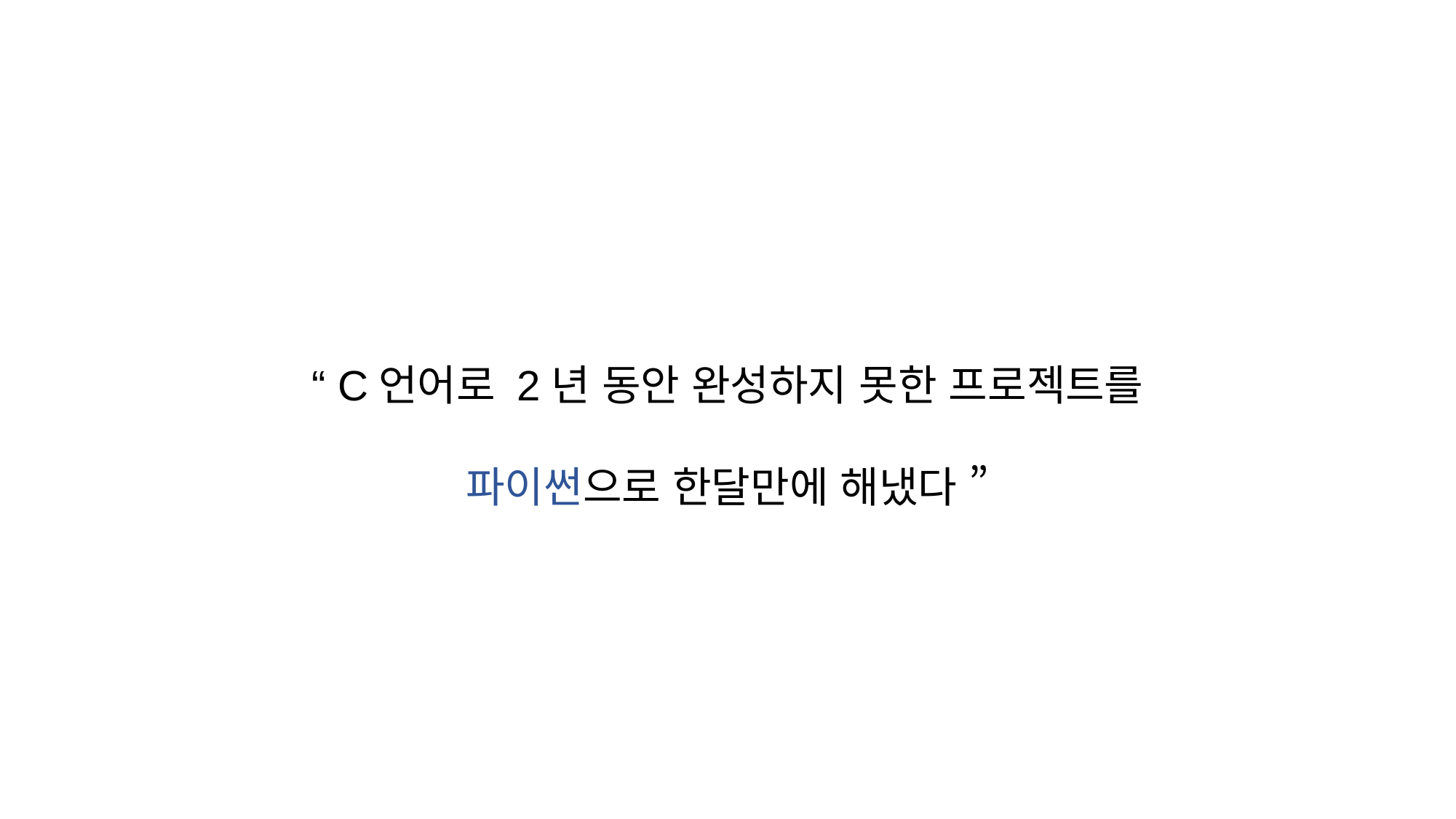

# “ C언어로 2년 동안 완성하지 못한 프로젝트를 파이썬으로 한달만에 해냈다 ”